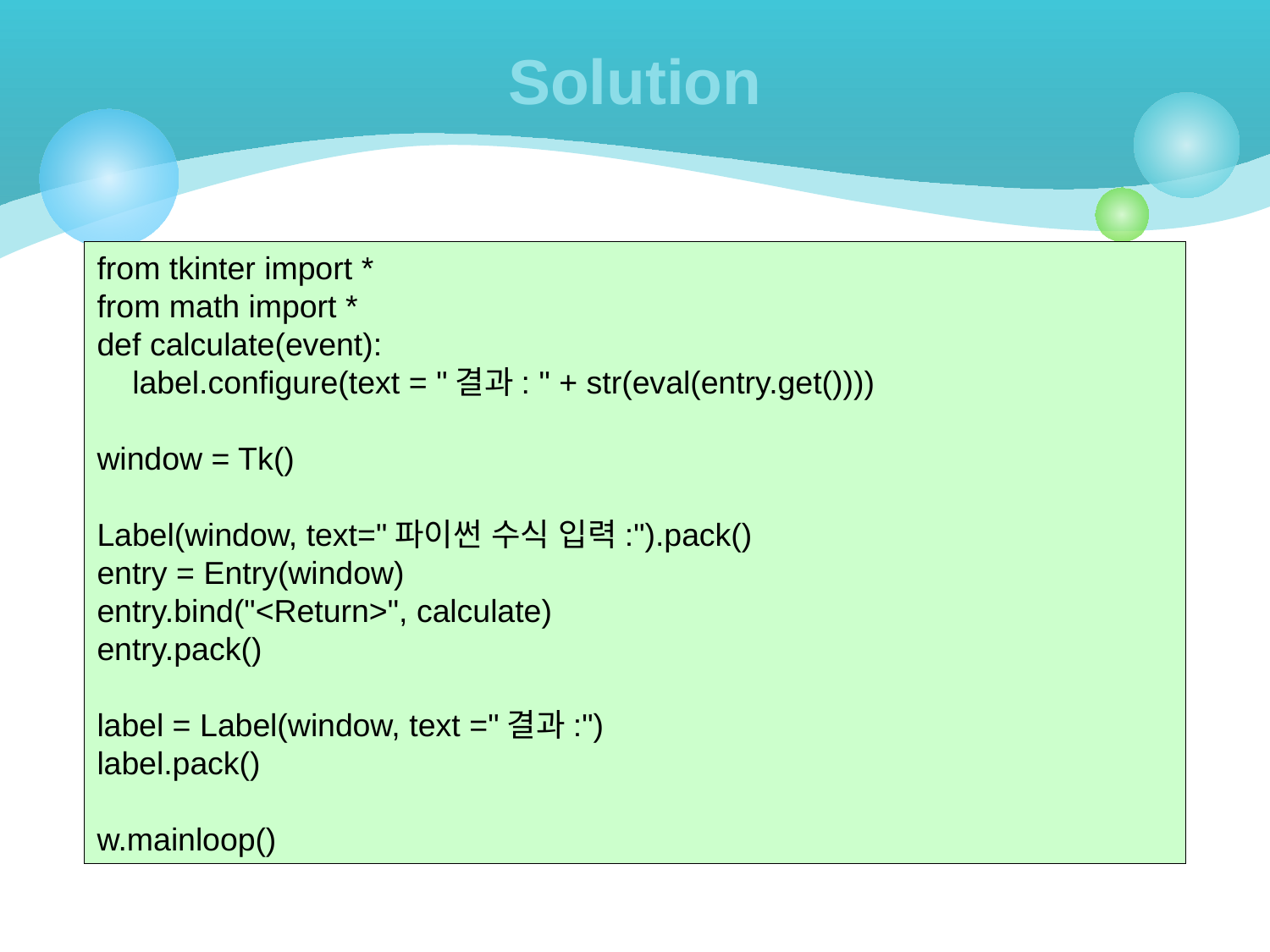

# Solution
from tkinter import *
from math import *
def calculate(event):
    label.configure(text = "결과: " + str(eval(entry.get())))

window = Tk()

Label(window, text="파이썬 수식 입력:").pack()
entry = Entry(window)
entry.bind("<Return>", calculate)
entry.pack()

label = Label(window, text ="결과:")
label.pack()

w.mainloop()